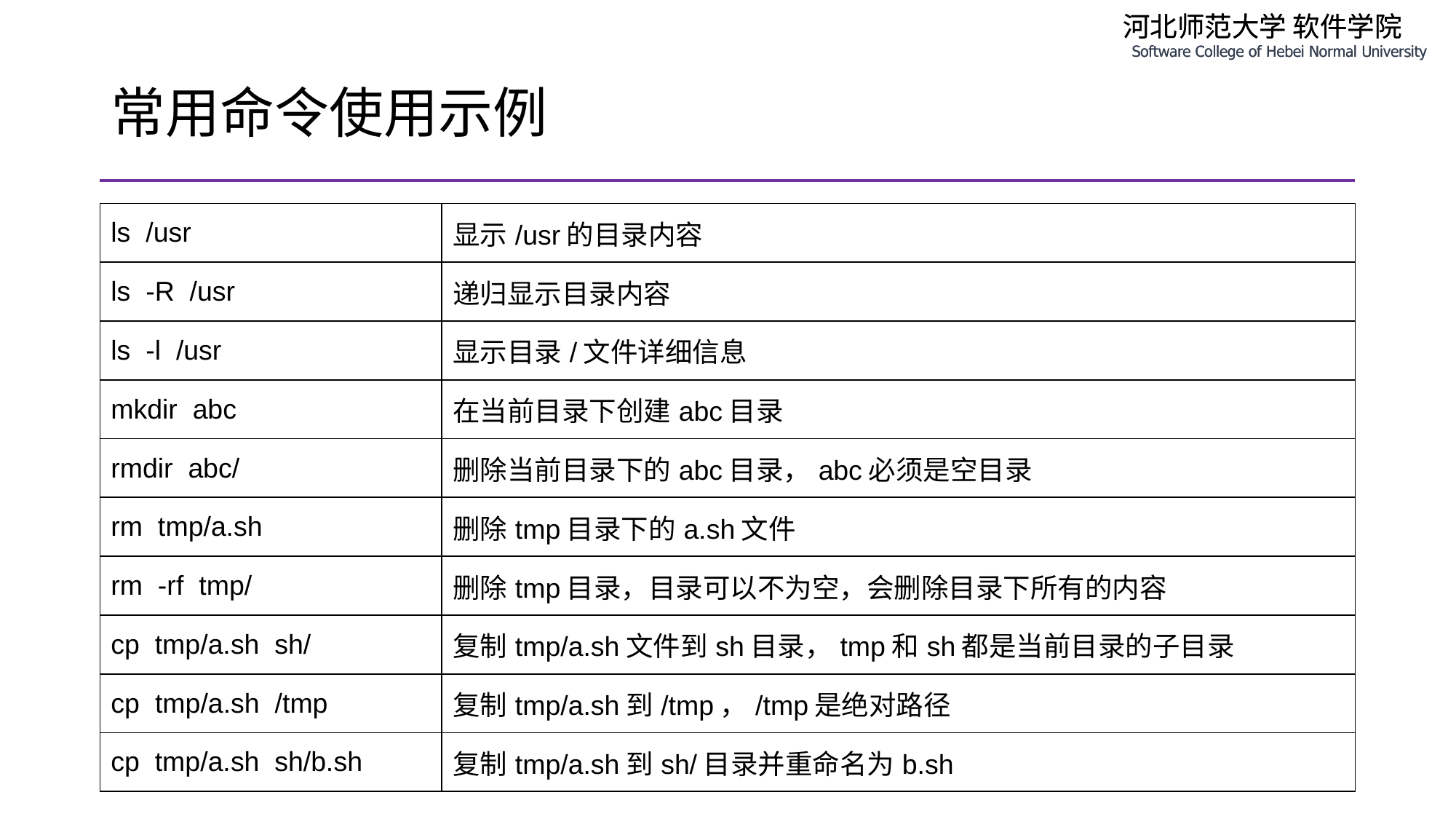

# 常用命令使用示例
| ls /usr | 显示/usr的目录内容 |
| --- | --- |
| ls -R /usr | 递归显示目录内容 |
| ls -l /usr | 显示目录/文件详细信息 |
| mkdir abc | 在当前目录下创建abc目录 |
| rmdir abc/ | 删除当前目录下的abc目录，abc必须是空目录 |
| rm tmp/a.sh | 删除tmp目录下的a.sh文件 |
| rm -rf tmp/ | 删除tmp目录，目录可以不为空，会删除目录下所有的内容 |
| cp tmp/a.sh sh/ | 复制tmp/a.sh文件到sh目录，tmp和sh都是当前目录的子目录 |
| cp tmp/a.sh /tmp | 复制tmp/a.sh到/tmp，/tmp是绝对路径 |
| cp tmp/a.sh sh/b.sh | 复制tmp/a.sh到sh/目录并重命名为b.sh |